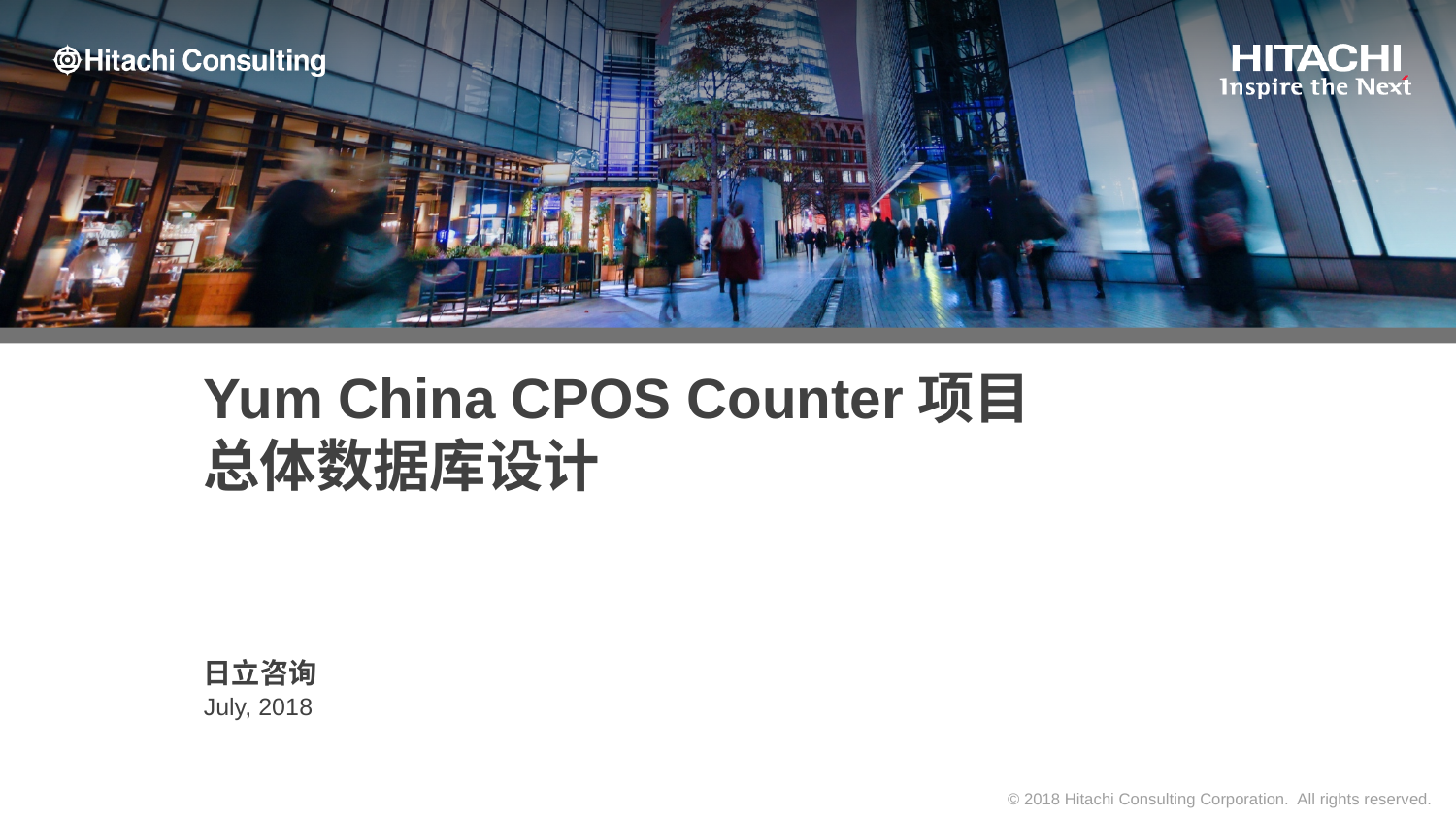

# Yum China CPOS Counter项目 总体数据库设计

日立咨询
July, 2018